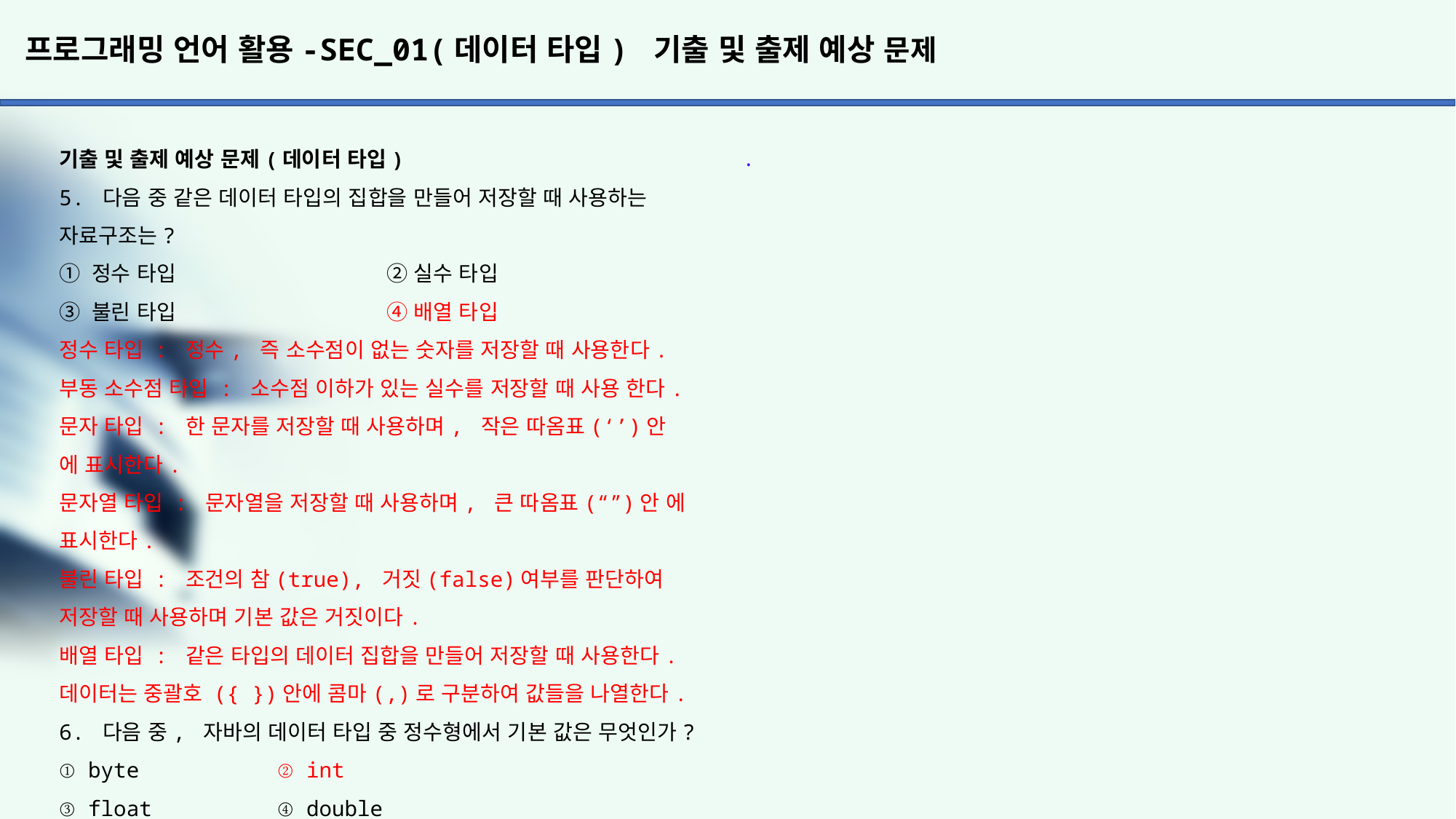

# 프로그래밍 언어 활용-SEC_01(데이터 타입) 기출 및 출제 예상 문제
.
기출 및 출제 예상 문제(데이터 타입)
5. 다음 중 같은 데이터 타입의 집합을 만들어 저장할 때 사용하는 자료구조는?
① 정수 타입		② 실수 타입
③ 불린 타입		④ 배열 타입
정수 타입 : 정수, 즉 소수점이 없는 숫자를 저장할 때 사용한다.
부동 소수점 타입 : 소수점 이하가 있는 실수를 저장할 때 사용 한다.
문자 타입 : 한 문자를 저장할 때 사용하며, 작은 따옴표(‘’)안
에 표시한다.
문자열 타입 : 문자열을 저장할 때 사용하며, 큰 따옴표(“”)안 에 표시한다.
불린 타입 : 조건의 참(true), 거짓(false)여부를 판단하여 저장할 때 사용하며 기본 값은 거짓이다.
배열 타입 : 같은 타입의 데이터 집합을 만들어 저장할 때 사용한다.
데이터는 중괄호 ({ })안에 콤마(,)로 구분하여 값들을 나열한다.
6. 다음 중, 자바의 데이터 타입 중 정수형에서 기본 값은 무엇인가?
① byte 		② int
③ float 		④ double
자바에서 정수형의 디폴트 타입은 int타입이고 실수형에서의 디폴트 타입은 double타입이다.